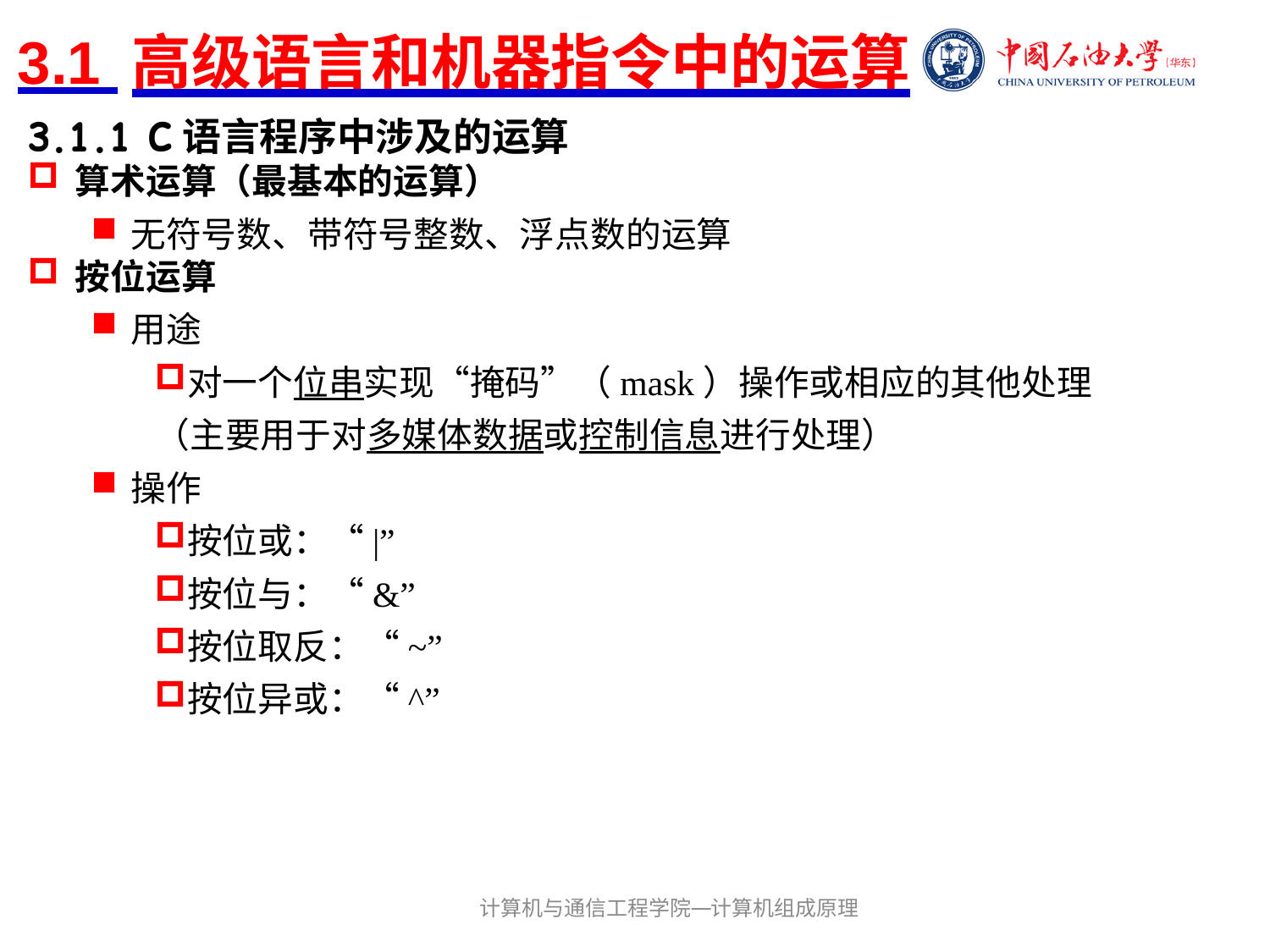

# 3.1 高级语言和机器指令中的运算
3.1.1 C语言程序中涉及的运算
算术运算（最基本的运算）
无符号数、带符号整数、浮点数的运算
按位运算
用途
对一个位串实现“掩码”（mask）操作或相应的其他处理
（主要用于对多媒体数据或控制信息进行处理）
操作
按位或：“|”
按位与：“&”
按位取反：“~”
按位异或：“^”

计算机与通信工程学院—计算机组成原理
9